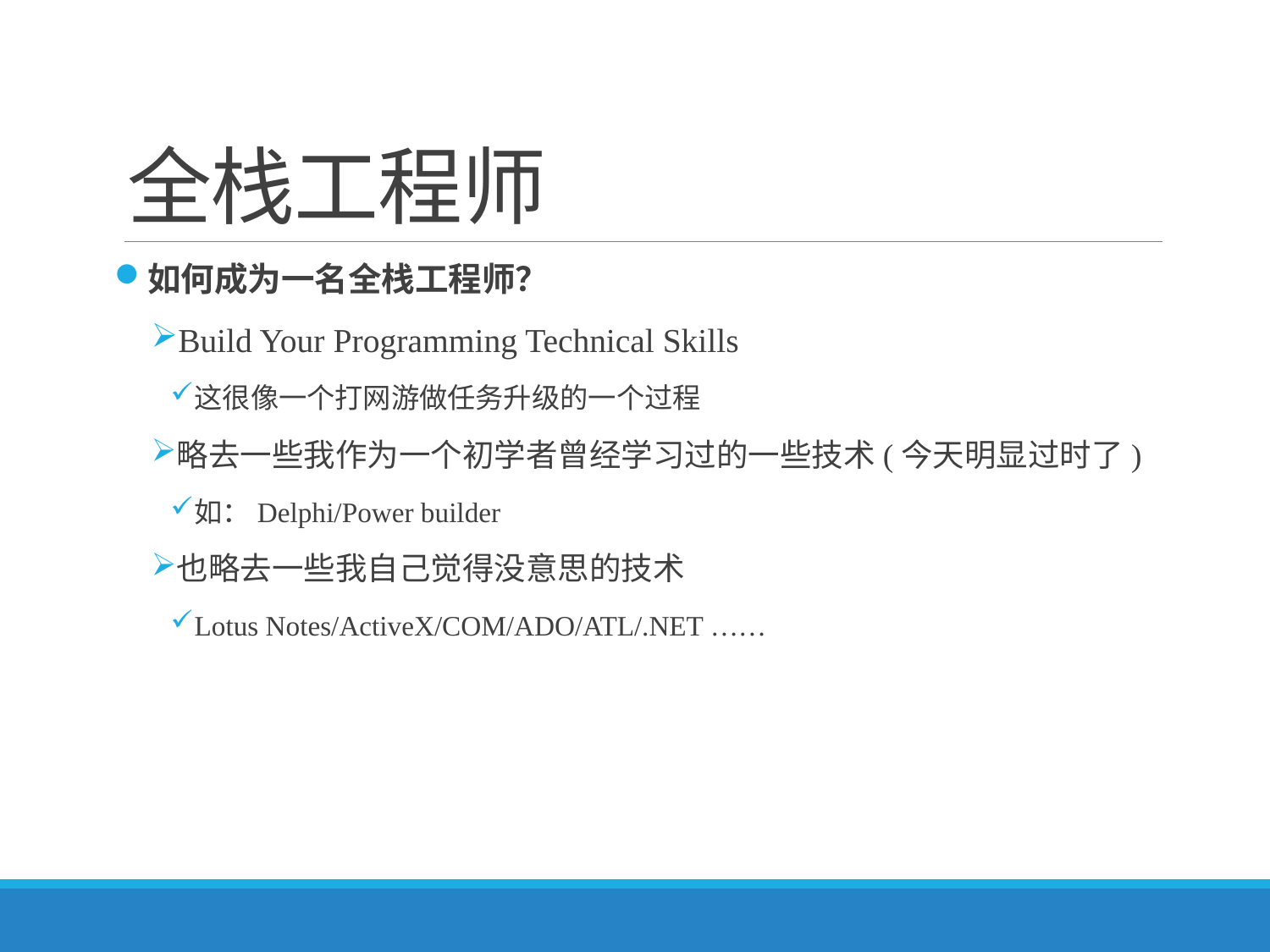

# 全栈工程师
如何成为一名全栈工程师？
Build Your Programming Technical Skills
这很像一个打网游做任务升级的一个过程
略去一些我作为一个初学者曾经学习过的一些技术(今天明显过时了)
如：Delphi/Power builder
也略去一些我自己觉得没意思的技术
Lotus Notes/ActiveX/COM/ADO/ATL/.NET ……